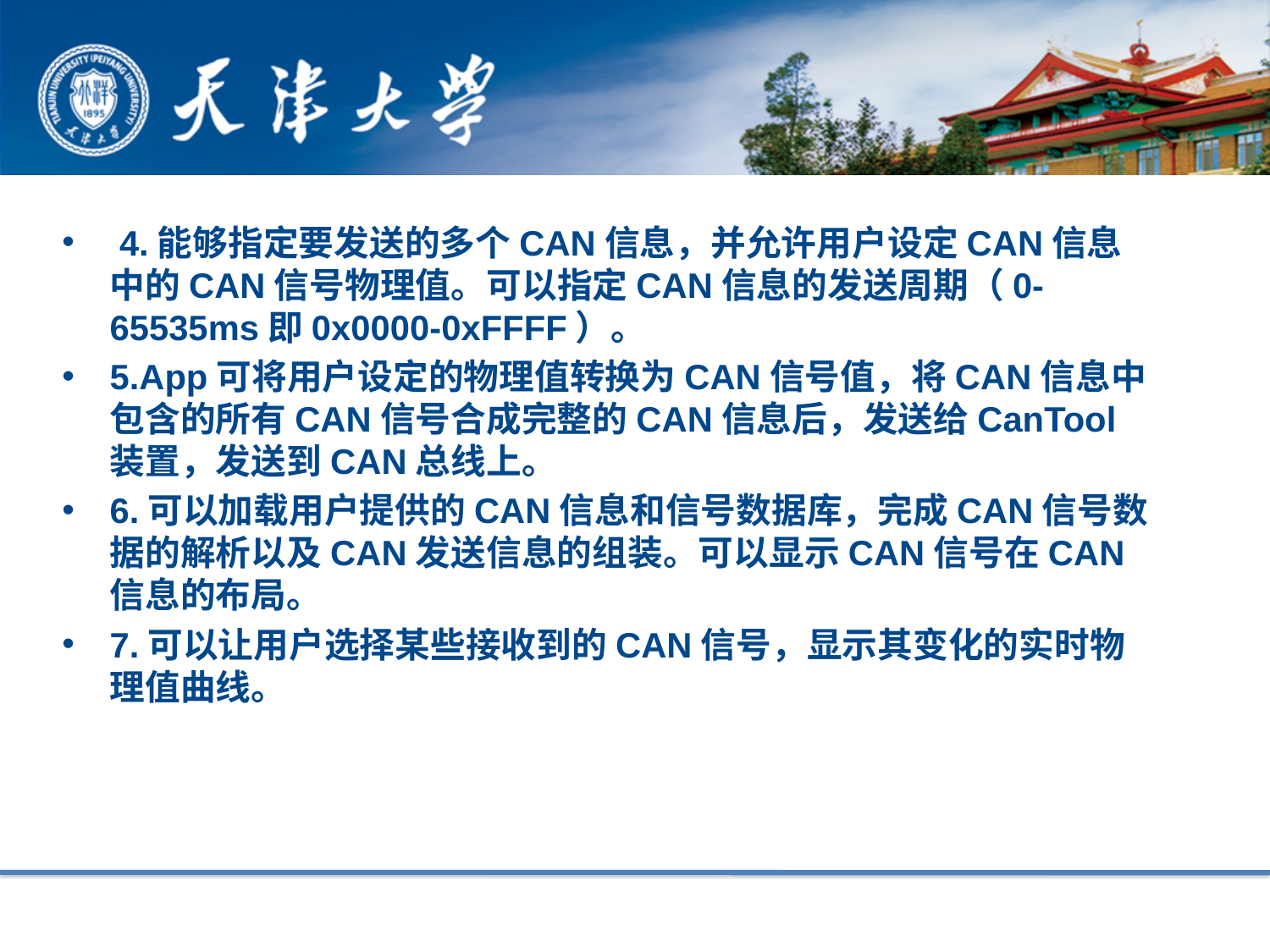

4.能够指定要发送的多个CAN信息，并允许用户设定CAN信息中的CAN信号物理值。可以指定CAN信息的发送周期（0-65535ms即0x0000-0xFFFF）。
5.App可将用户设定的物理值转换为CAN信号值，将CAN信息中包含的所有CAN信号合成完整的CAN信息后，发送给CanTool装置，发送到CAN总线上。
6.可以加载用户提供的CAN信息和信号数据库，完成CAN信号数据的解析以及CAN发送信息的组装。可以显示CAN信号在CAN信息的布局。
7.可以让用户选择某些接收到的CAN信号，显示其变化的实时物理值曲线。